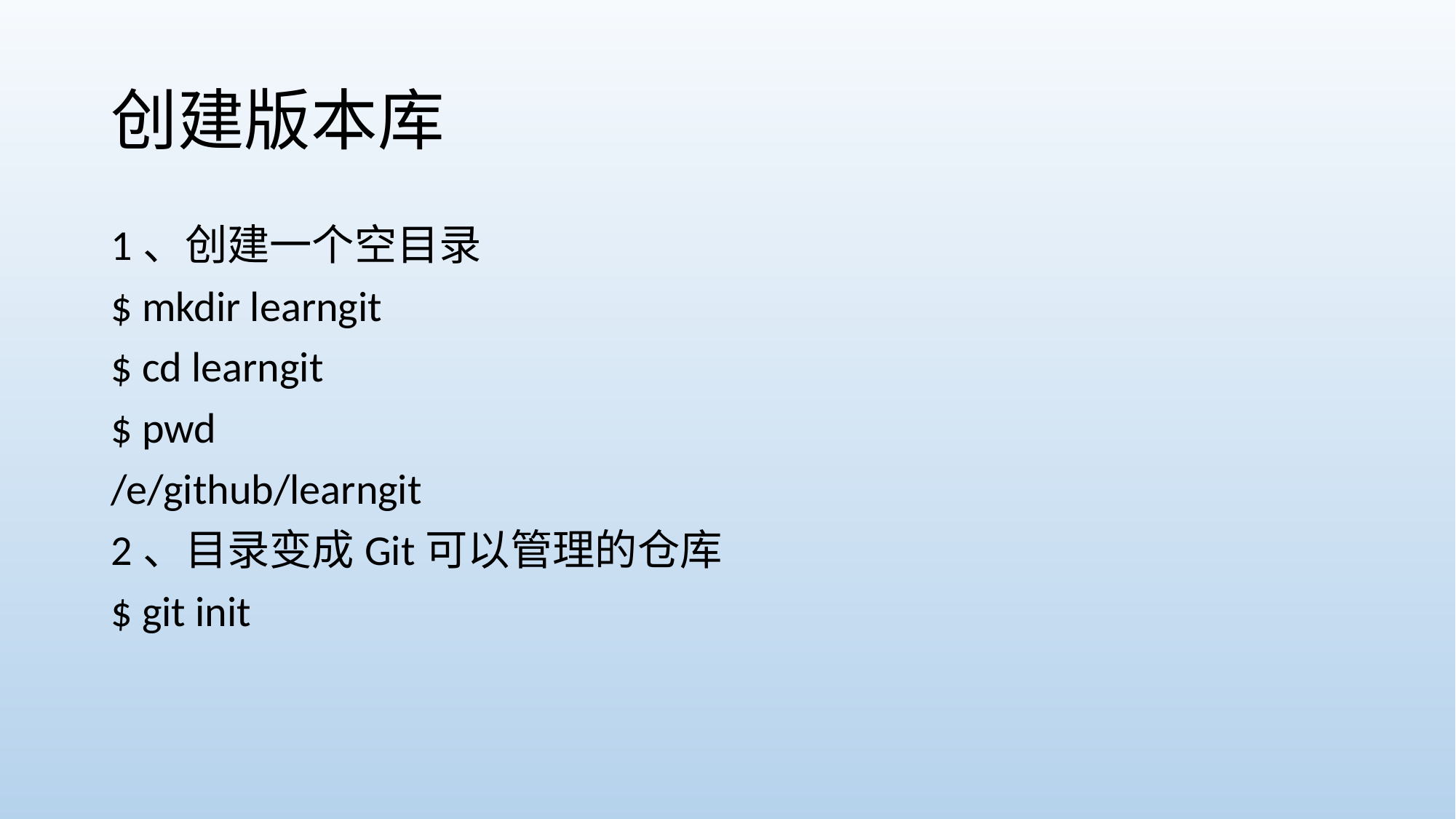

# 创建版本库
1、创建一个空目录
$ mkdir learngit
$ cd learngit
$ pwd
/e/github/learngit
2、目录变成Git可以管理的仓库
$ git init